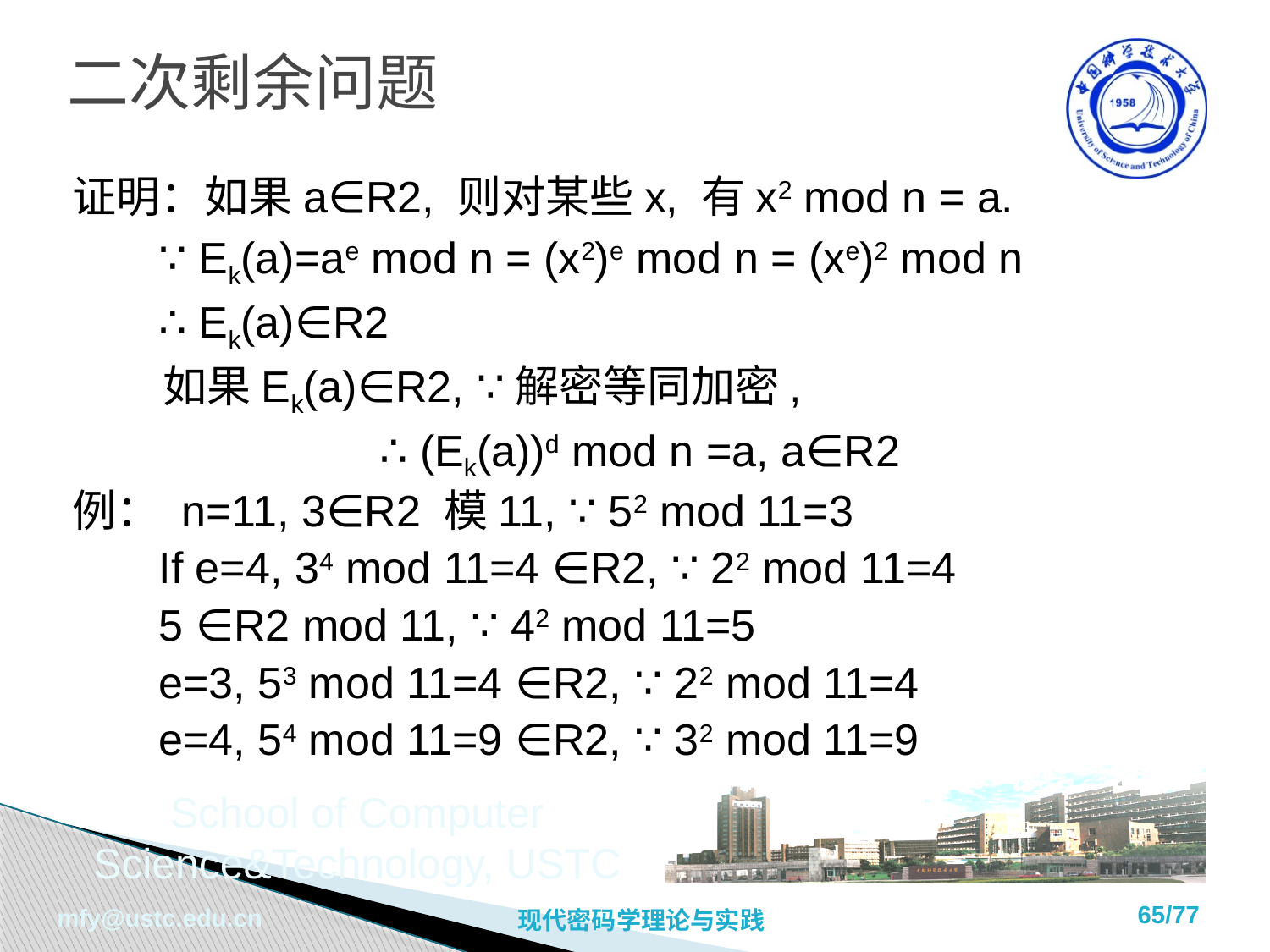

# 二次剩余问题
证明：如果a∈R2, 则对某些x, 有x2 mod n = a.
       ∵ Ek(a)=ae mod n = (x2)e mod n = (xe)2 mod n
       ∴ Ek(a)∈R2
        如果Ek(a)∈R2, ∵解密等同加密,
                         ∴ (Ek(a))d mod n =a, a∈R2
例： n=11, 3∈R2 模11, ∵ 52 mod 11=3
       If e=4, 34 mod 11=4 ∈R2, ∵ 22 mod 11=4
       5 ∈R2 mod 11, ∵ 42 mod 11=5
       e=3, 53 mod 11=4 ∈R2, ∵ 22 mod 11=4
       e=4, 54 mod 11=9 ∈R2, ∵ 32 mod 11=9